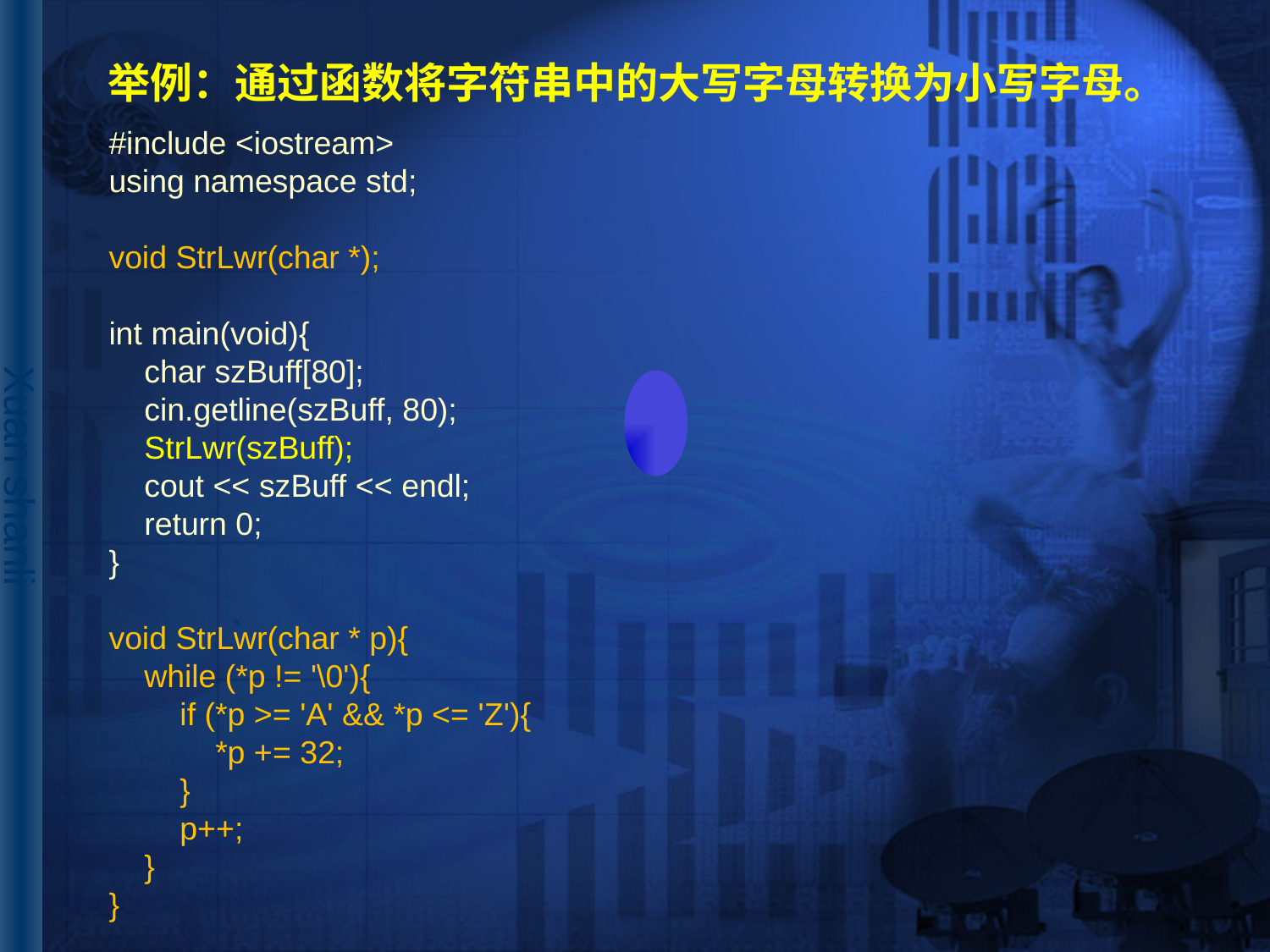

# 举例：通过函数将字符串中的大写字母转换为小写字母。
#include <iostream>
using namespace std;

void StrLwr(char *);

int main(void){
    char szBuff[80];
    cin.getline(szBuff, 80);
    StrLwr(szBuff);
    cout << szBuff << endl;
    return 0;
}

void StrLwr(char * p){
    while (*p != '\0'){
        if (*p >= 'A' && *p <= 'Z'){
            *p += 32;
        }
        p++;
    }
}